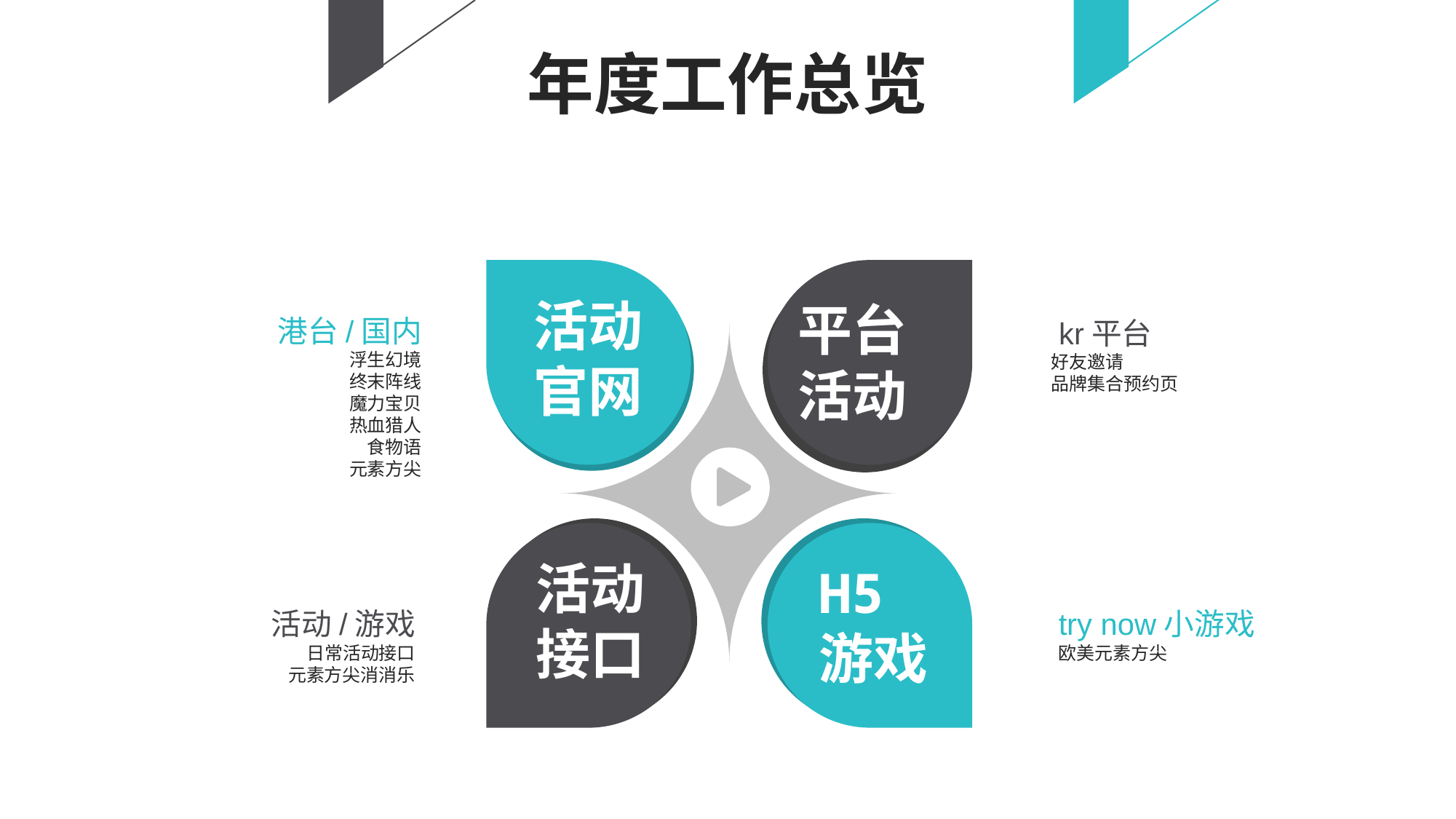

年度工作总览

活动
官网
平台
活动
 港台/国内
浮生幻境
终末阵线
魔力宝贝
热血猎人
食物语
元素方尖
 kr平台
好友邀请
品牌集合预约页

活动
接口

H5
游戏
 活动/游戏
日常活动接口
元素方尖消消乐

try now小游戏
欧美元素方尖